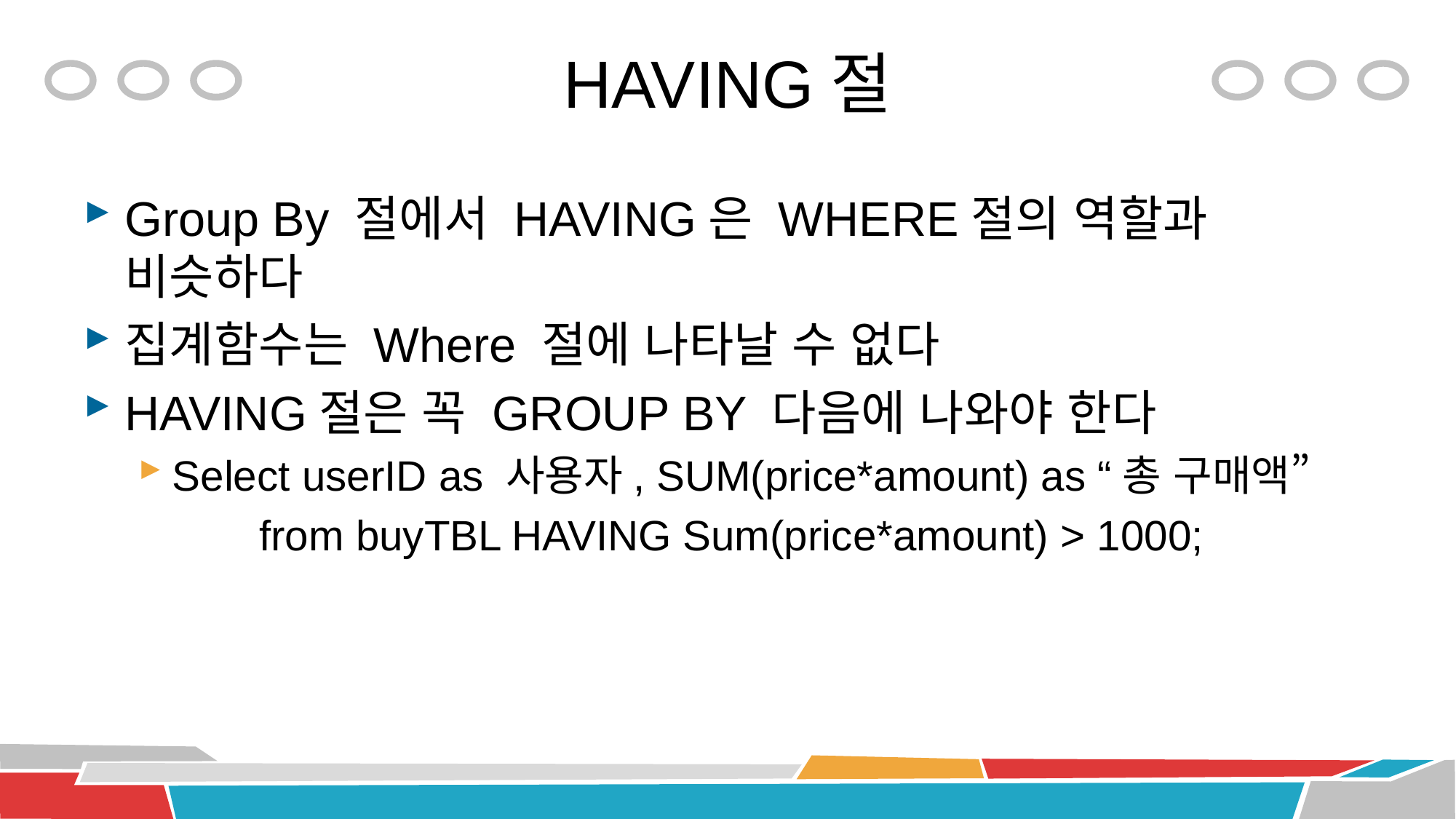

# HAVING절
Group By 절에서 HAVING은 WHERE절의 역할과 비슷하다
집계함수는 Where 절에 나타날 수 없다
HAVING절은 꼭 GROUP BY 다음에 나와야 한다
Select userID as 사용자, SUM(price*amount) as “총 구매액”
	 from buyTBL HAVING Sum(price*amount) > 1000;